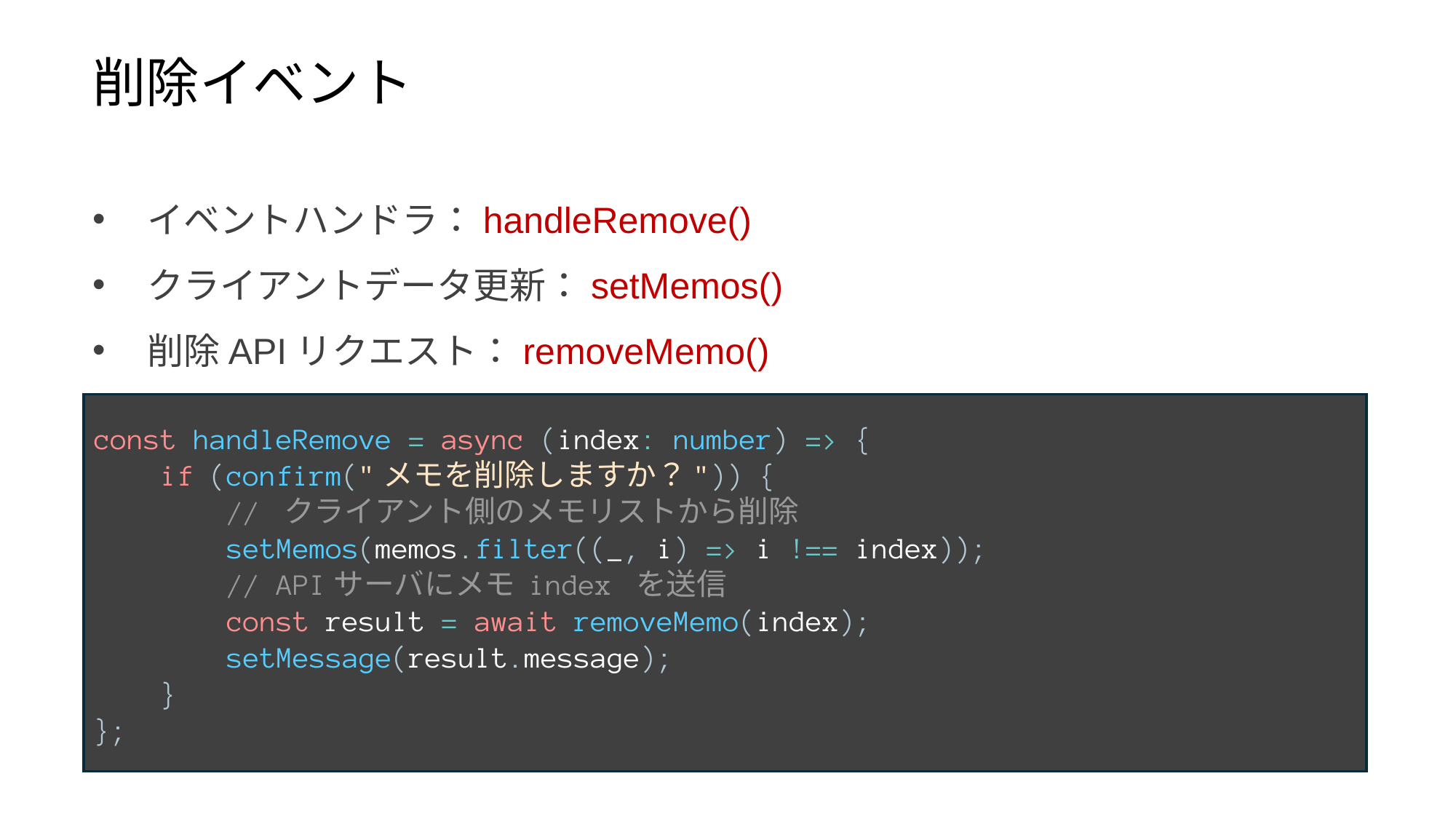

削除イベント
イベントハンドラ：handleRemove()
クライアントデータ更新：setMemos()
削除APIリクエスト：removeMemo()
const handleRemove = async (index: number) => {
    if (confirm("メモを削除しますか？")) {
        // クライアント側のメモリストから削除
        setMemos(memos.filter((_, i) => i !== index));
        // APIサーバにメモ index を送信
        const result = await removeMemo(index);
        setMessage(result.message);
    }
};